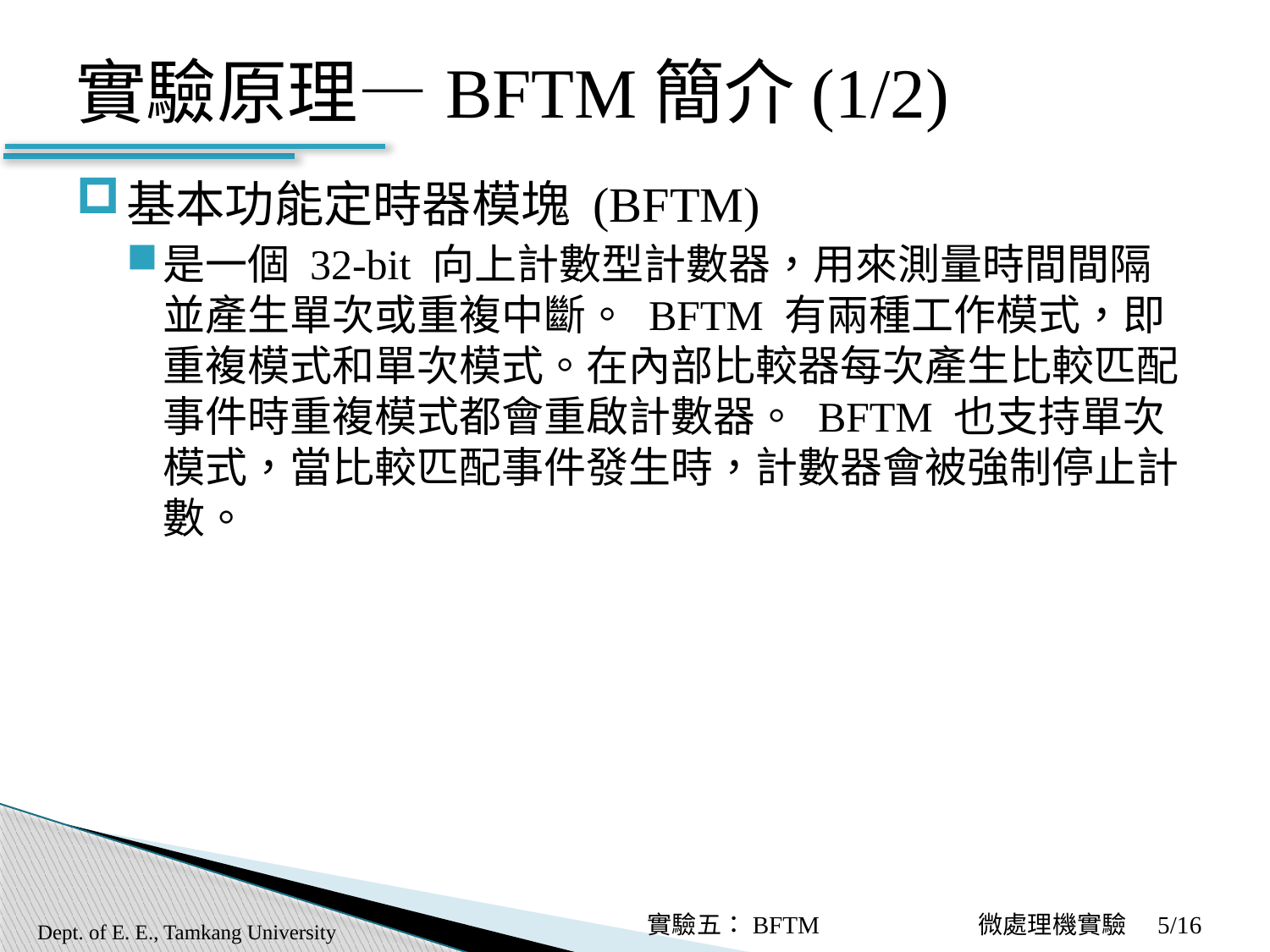

# 實驗原理—BFTM簡介(1/2)
基本功能定時器模塊 (BFTM)
是一個 32-bit 向上計數型計數器，用來測量時間間隔並產生單次或重複中斷。 BFTM 有兩種工作模式，即重複模式和單次模式。在內部比較器每次產生比較匹配事件時重複模式都會重啟計數器。 BFTM 也支持單次模式，當比較匹配事件發生時，計數器會被強制停止計數。